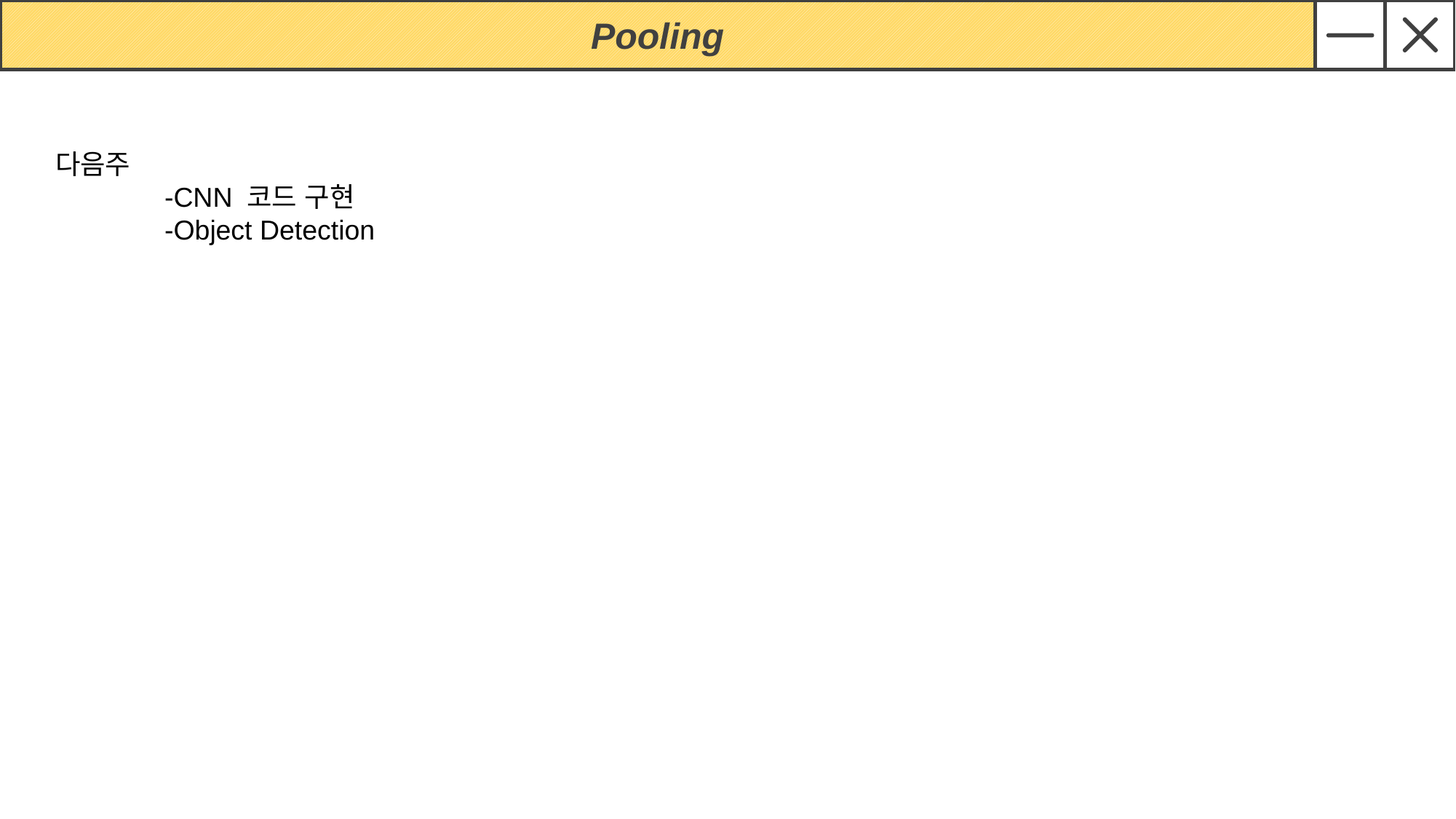

Pooling

다음주
	-CNN 코드 구현
	-Object Detection